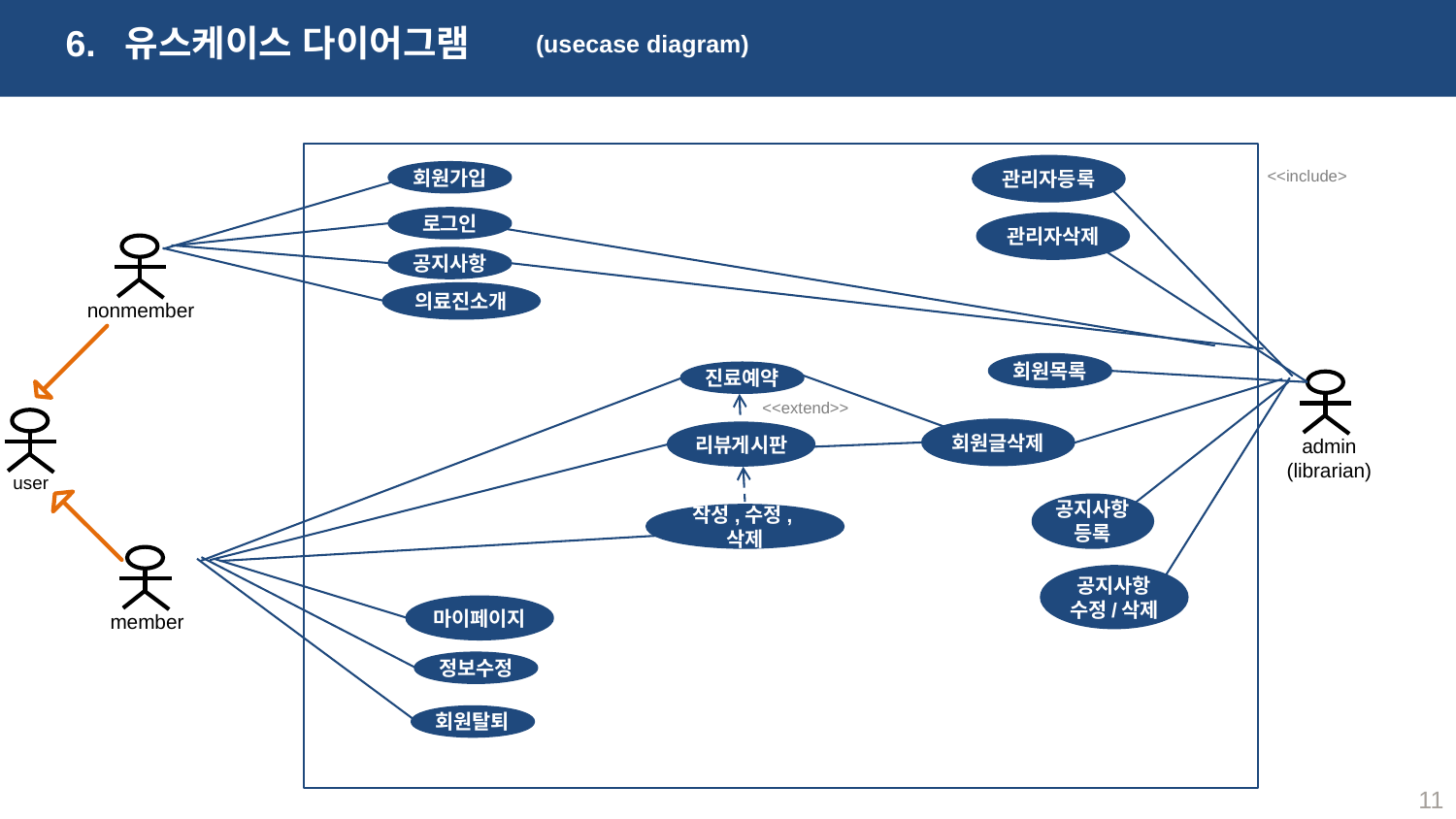

6.  유스케이스 다이어그램
(usecase diagram)

관리자등록
회원가입
<<include>
로그인
관리자삭제

nonmember
공지사항
의료진소개

회원목록
진료예약

admin
(librarian)
<<extend>>

user
회원글삭제
리뷰게시판

공지사항
등록
작성,수정,삭제

member
공지사항
수정/삭제
마이페이지
정보수정
회원탈퇴
11